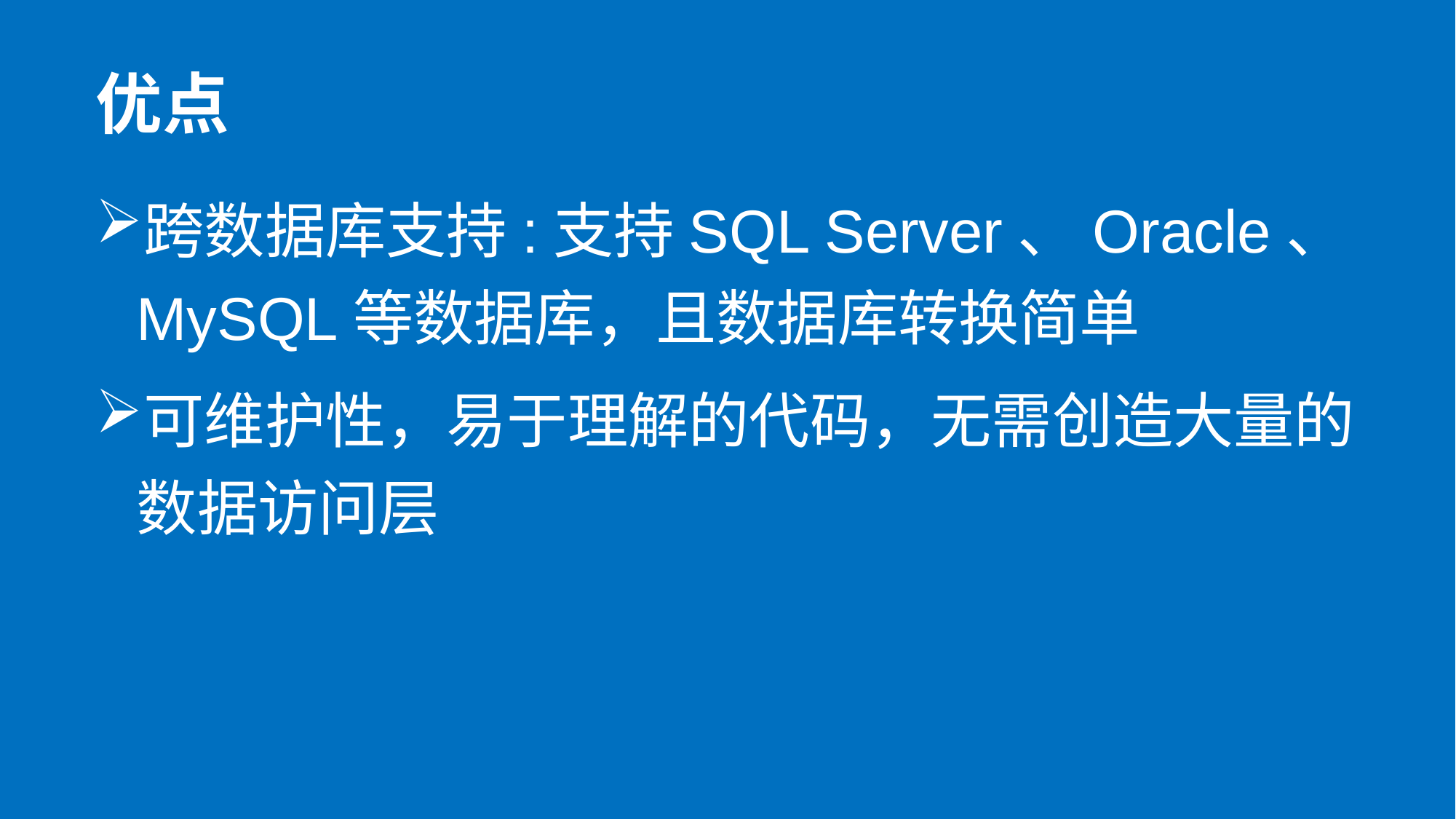

# 优点
跨数据库支持:支持SQL Server、Oracle、MySQL等数据库，且数据库转换简单
可维护性，易于理解的代码，无需创造大量的数据访问层